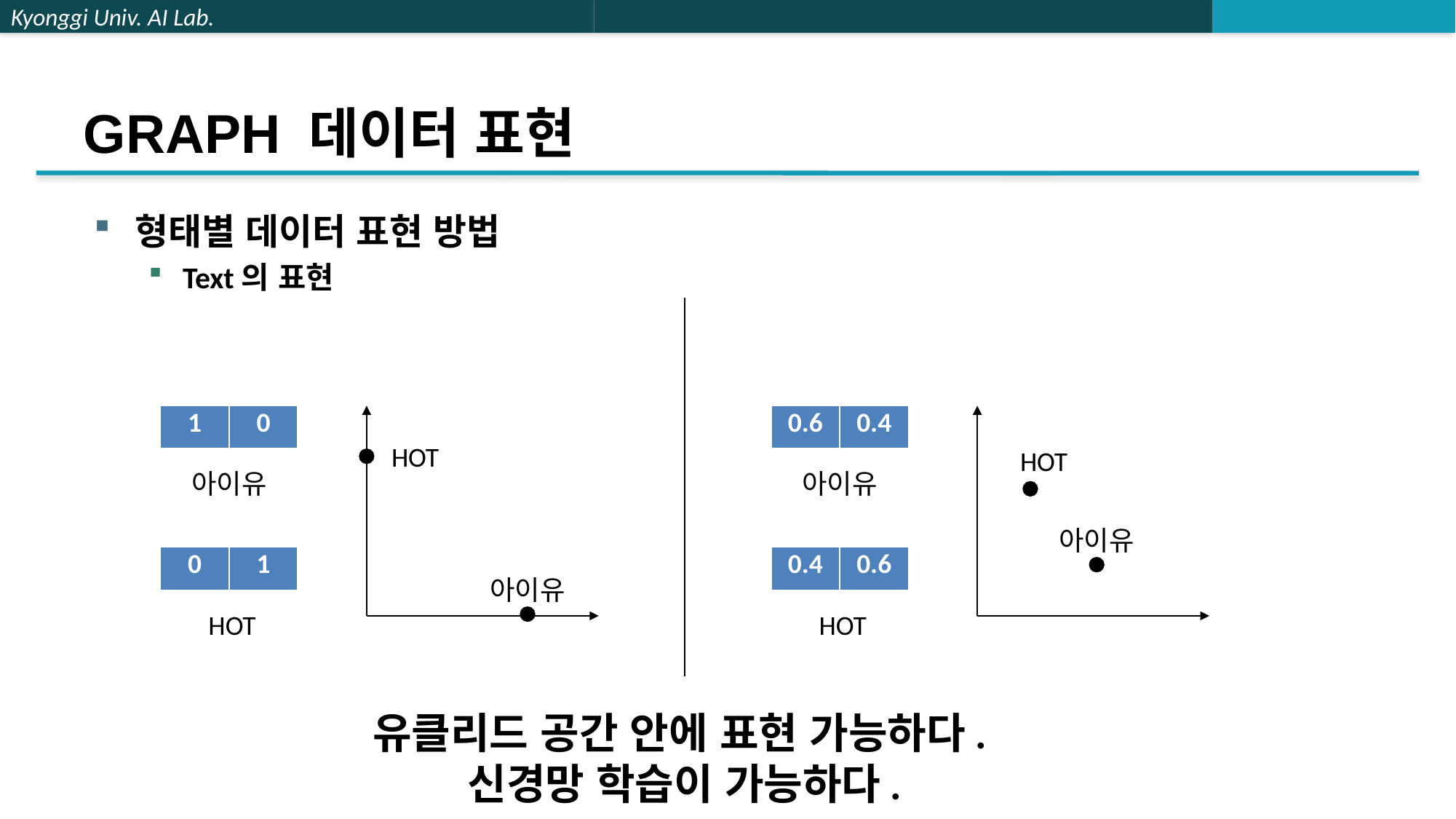

# GRAPH 데이터 표현
형태별 데이터 표현 방법
Text의 표현

| 1 | 0 |
| --- | --- |
| 0.6 | 0.4 |
| --- | --- |
 HOT
 HOT

아이유
아이유

아이유
| 0 | 1 |
| --- | --- |
| 0.4 | 0.6 |
| --- | --- |

아이유
 HOT
 HOT

유클리드 공간 안에 표현 가능하다.
신경망 학습이 가능하다.